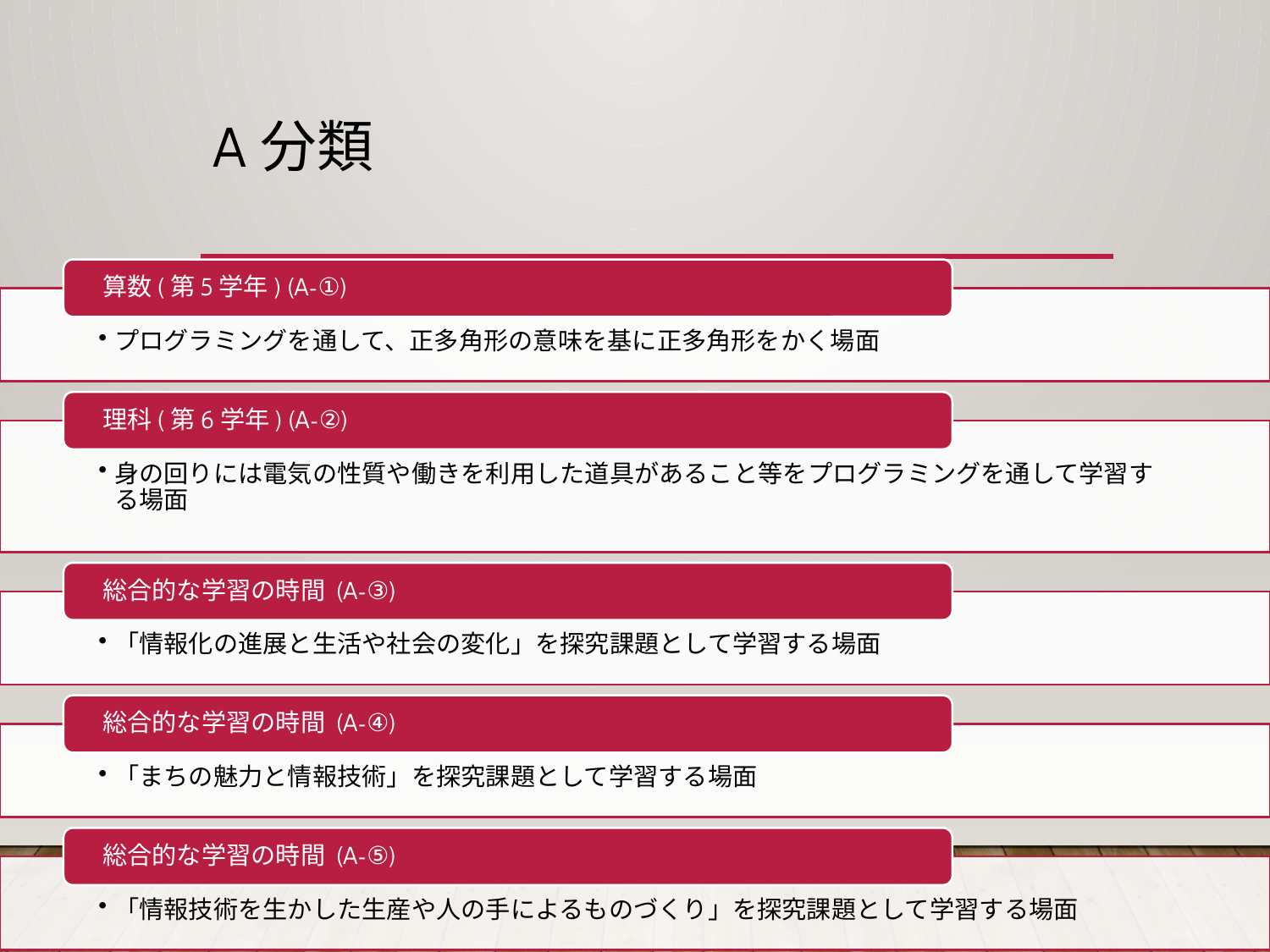

# A分類
プログラミングを通して、正多角形の意味を基に正多角形をかく場面
算数(第5学年) (A-①)
身の回りには電気の性質や働きを利用した道具があること等をプログラミングを通して学習する場面
理科(第6学年) (A-②)
「情報化の進展と生活や社会の変化」を探究課題として学習する場面
総合的な学習の時間 (A-③)
「まちの魅力と情報技術」を探究課題として学習する場面
総合的な学習の時間 (A-④)
「情報技術を生かした生産や人の手によるものづくり」を探究課題として学習する場面
総合的な学習の時間 (A-⑤)